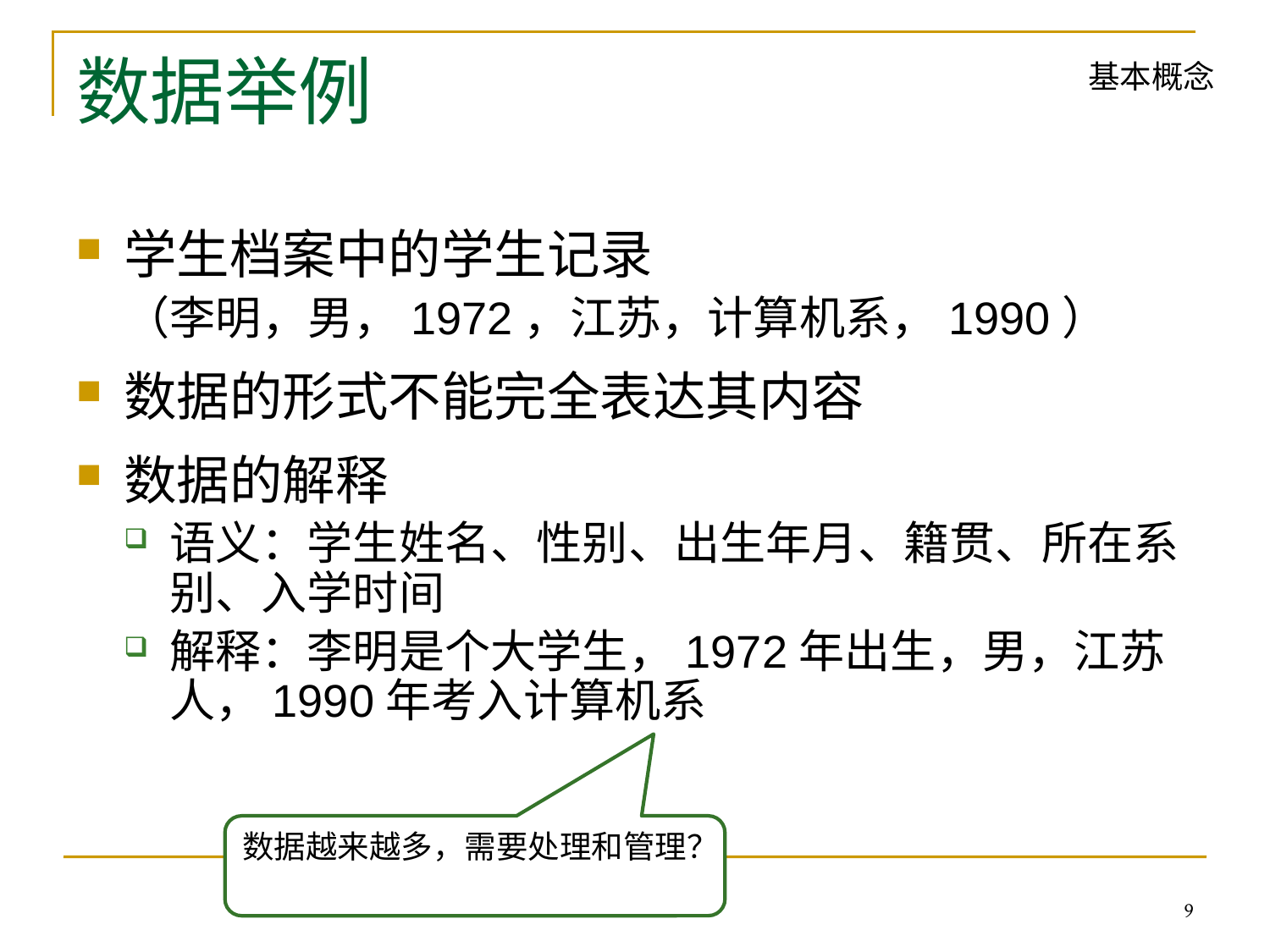

# 数据举例
基本概念
学生档案中的学生记录
（李明，男，1972，江苏，计算机系，1990）
数据的形式不能完全表达其内容
数据的解释
语义：学生姓名、性别、出生年月、籍贯、所在系别、入学时间
解释：李明是个大学生，1972年出生，男，江苏人，1990年考入计算机系
数据越来越多，需要处理和管理？
9